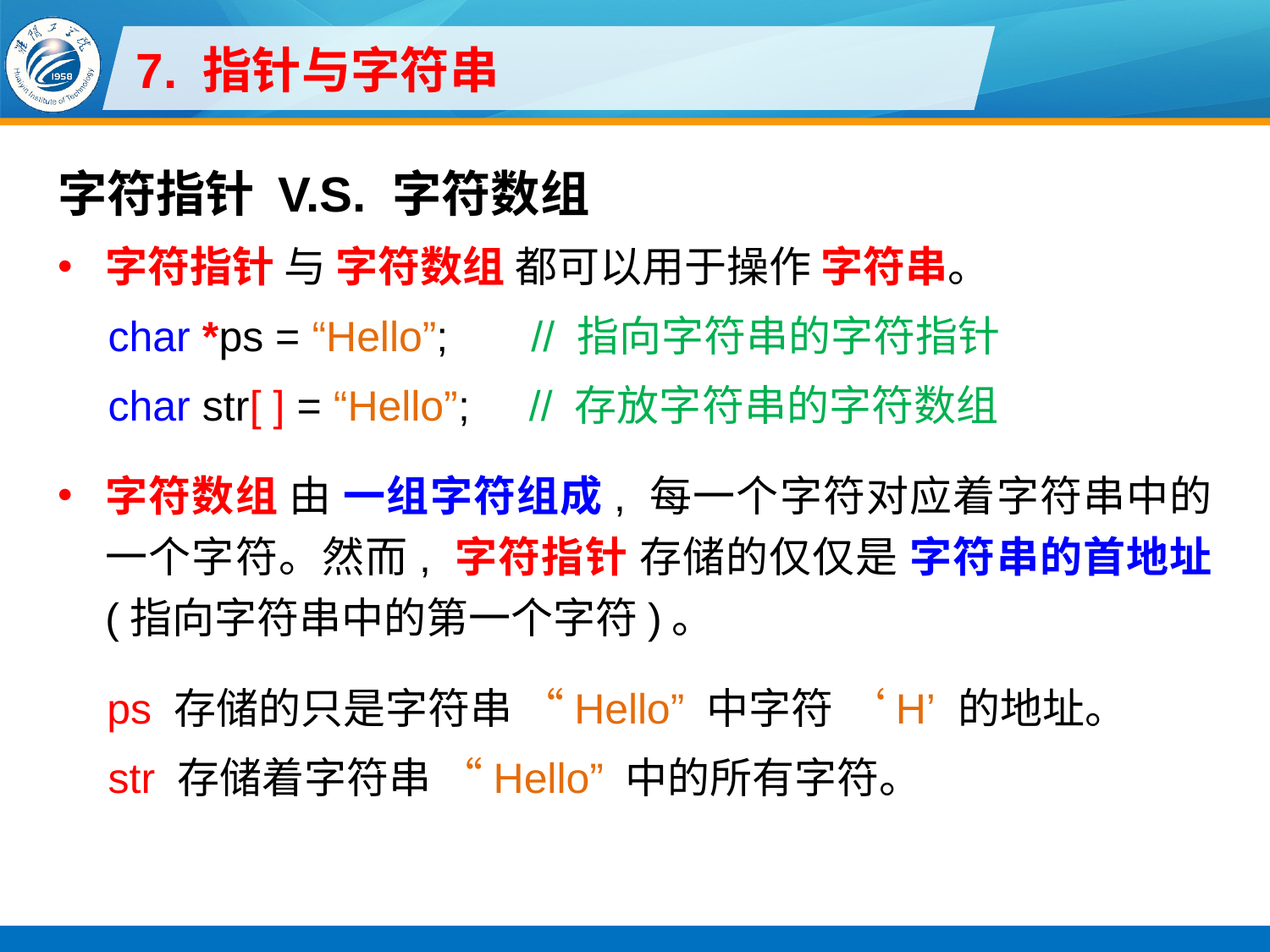

# 7. 指针与字符串
字符指针 V.S. 字符数组
字符指针 与 字符数组 都可以用于操作 字符串。
char *ps = “Hello”;       // 指向字符串的字符指针
char str[ ] = “Hello”;     // 存放字符串的字符数组
字符数组 由 一组字符组成, 每一个字符对应着字符串中的一个字符。然而, 字符指针 存储的仅仅是 字符串的首地址 (指向字符串中的第一个字符)。
ps 存储的只是字符串 “Hello” 中字符 ‘H’ 的地址。
str 存储着字符串 “Hello” 中的所有字符。